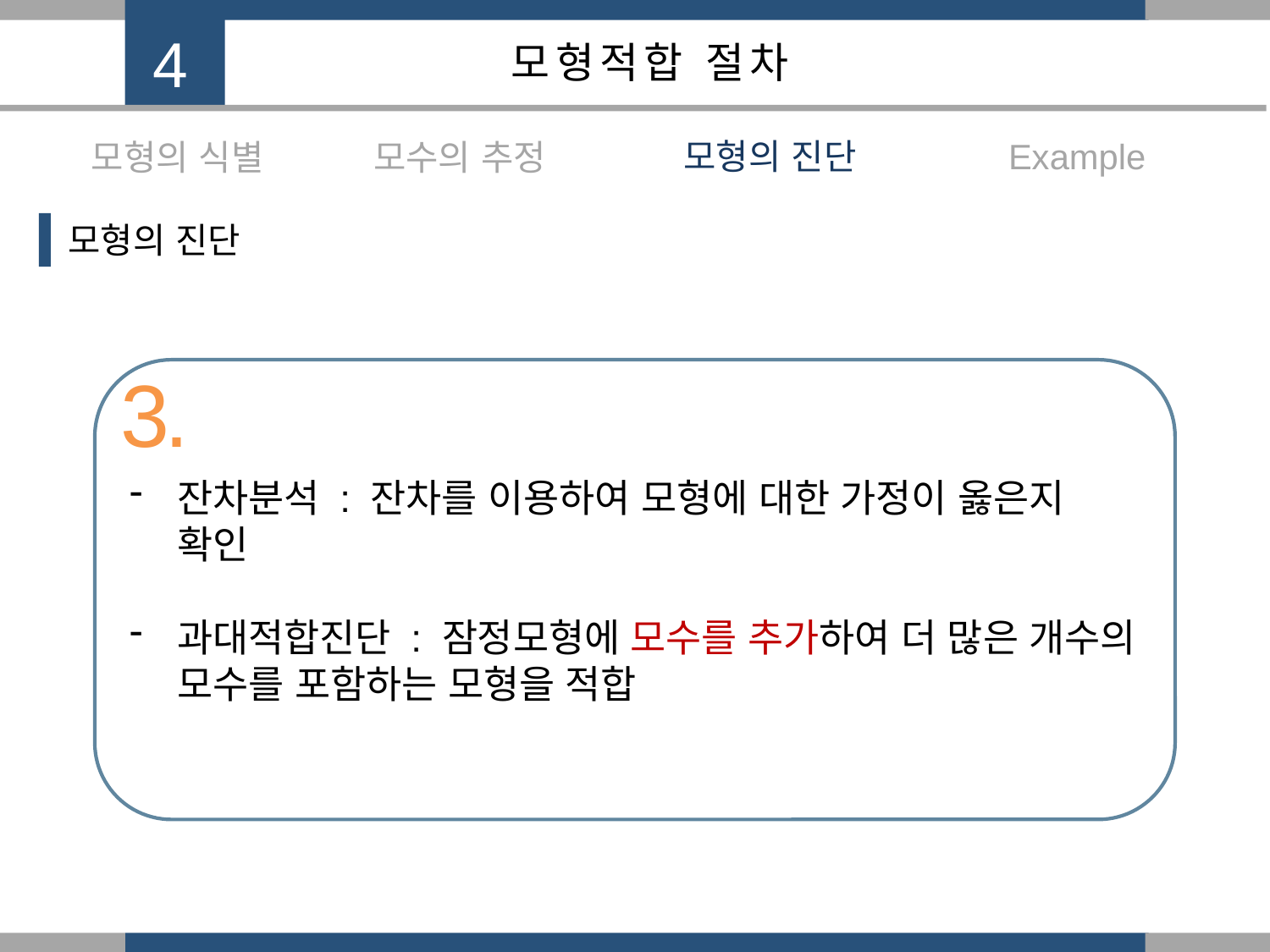

4
모형적합 절차

모형의 진단
Example
모형의 식별
모수의 추정
모형의 진단

3.
잔차분석 : 잔차를 이용하여 모형에 대한 가정이 옳은지 확인

과대적합진단 : 잠정모형에 모수를 추가하여 더 많은 개수의 모수를 포함하는 모형을 적합